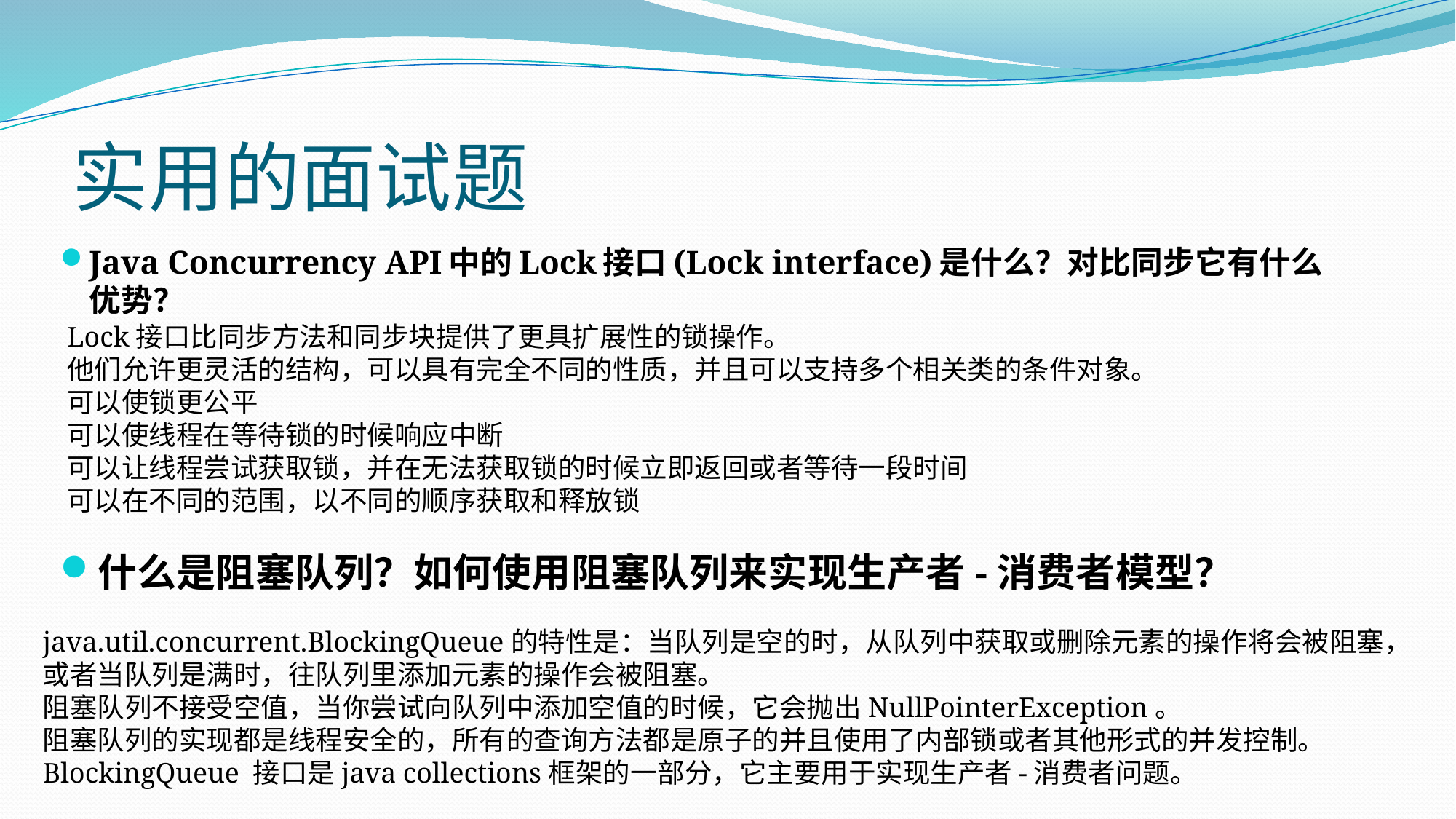

# 实用的面试题

Java Concurrency API中的Lock接口(Lock interface)是什么？对比同步它有什么优势？

Lock接口比同步方法和同步块提供了更具扩展性的锁操作。
他们允许更灵活的结构，可以具有完全不同的性质，并且可以支持多个相关类的条件对象。
可以使锁更公平
可以使线程在等待锁的时候响应中断
可以让线程尝试获取锁，并在无法获取锁的时候立即返回或者等待一段时间
可以在不同的范围，以不同的顺序获取和释放锁

什么是阻塞队列？如何使用阻塞队列来实现生产者-消费者模型？

java.util.concurrent.BlockingQueue的特性是：当队列是空的时，从队列中获取或删除元素的操作将会被阻塞，
或者当队列是满时，往队列里添加元素的操作会被阻塞。
阻塞队列不接受空值，当你尝试向队列中添加空值的时候，它会抛出NullPointerException。
阻塞队列的实现都是线程安全的，所有的查询方法都是原子的并且使用了内部锁或者其他形式的并发控制。
BlockingQueue 接口是java collections框架的一部分，它主要用于实现生产者-消费者问题。